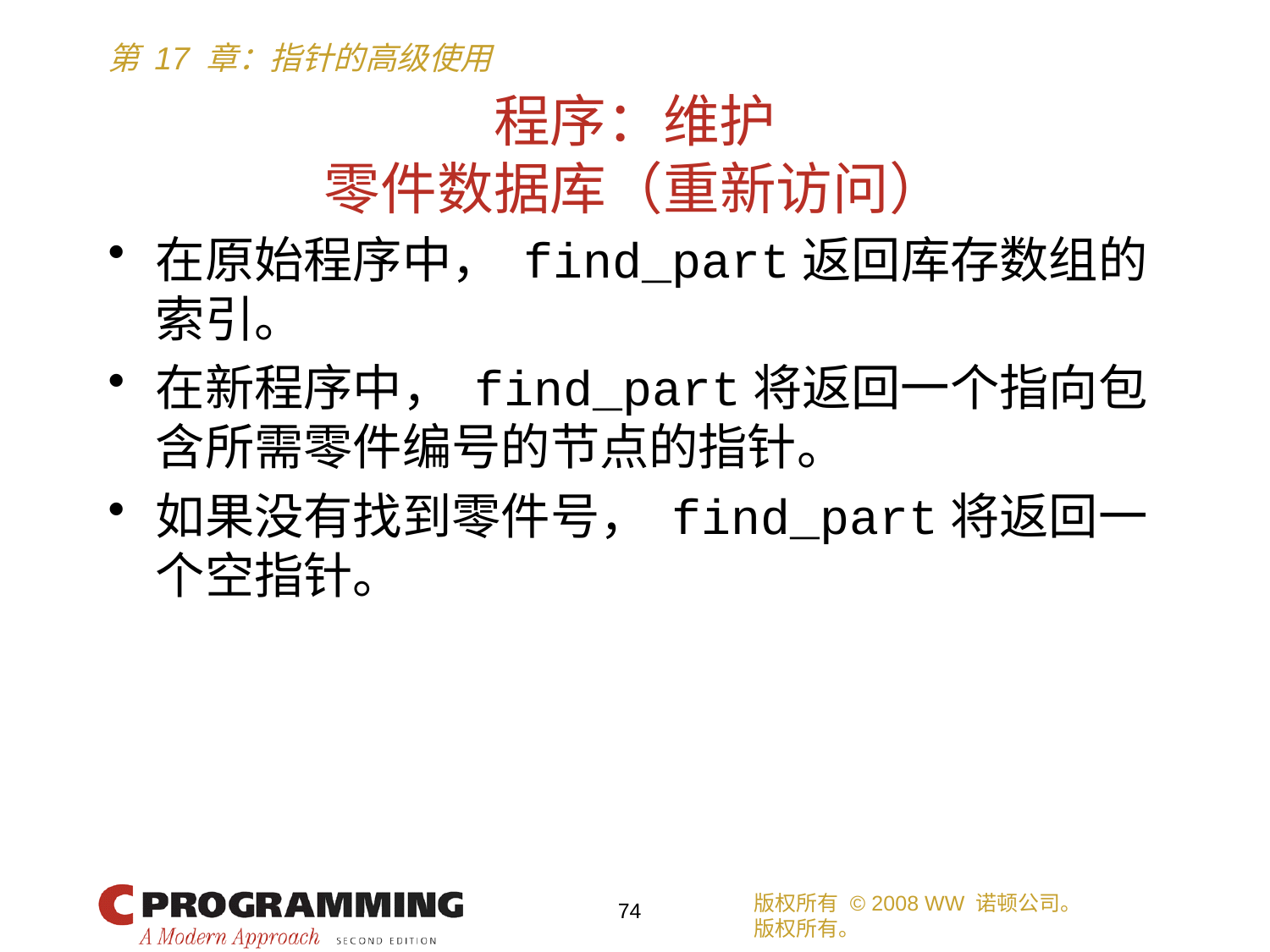

# 程序：维护 零件数据库（重新访问）
在原始程序中， find_part返回库存数组的索引。
在新程序中， find_part将返回一个指向包含所需零件编号的节点的指针。
如果没有找到零件号， find_part将返回一个空指针。
版权所有 © 2008 WW 诺顿公司。
版权所有。
74